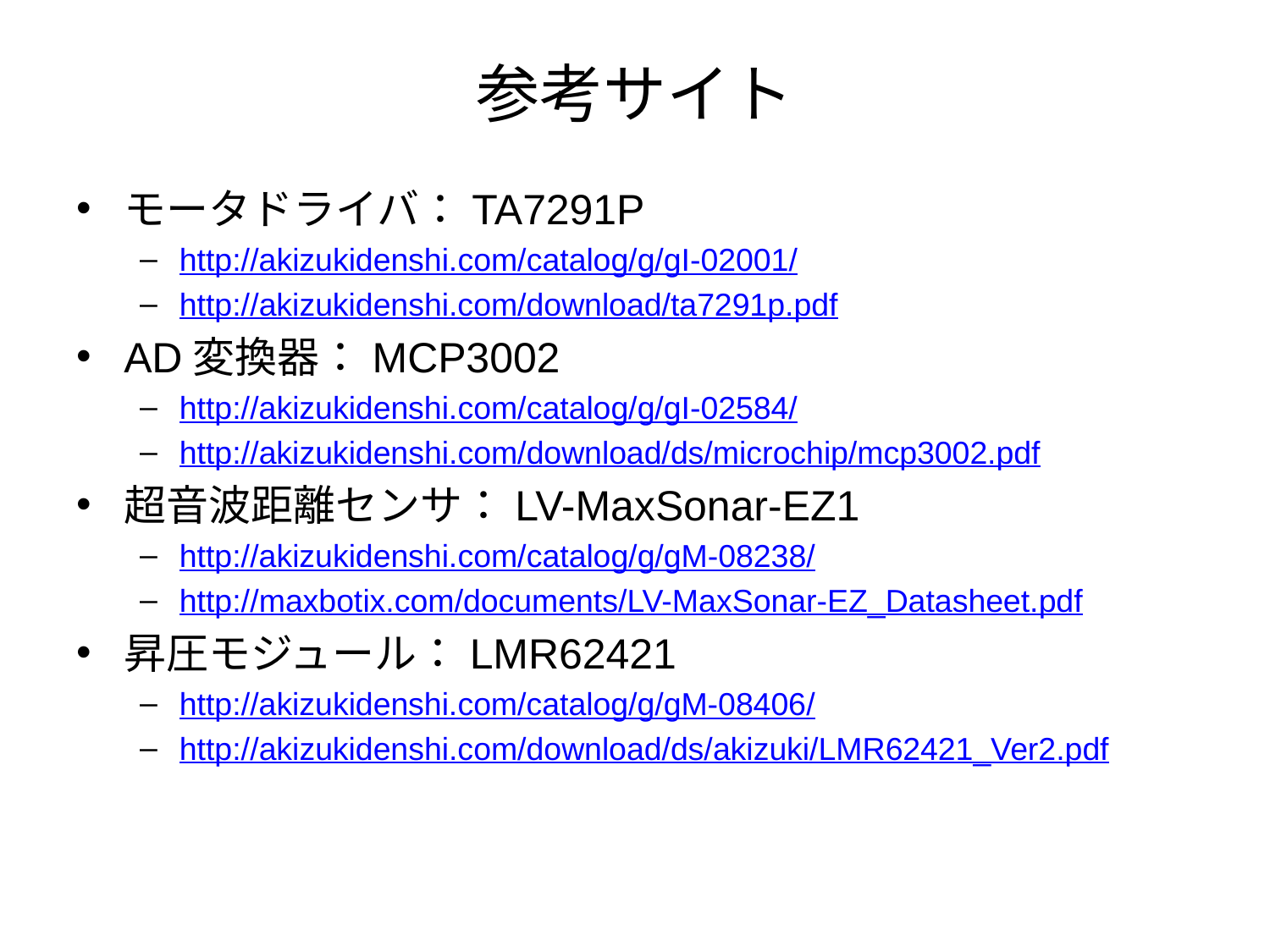

# 参考サイト
モータドライバ：TA7291P
http://akizukidenshi.com/catalog/g/gI-02001/
http://akizukidenshi.com/download/ta7291p.pdf
AD変換器：MCP3002
http://akizukidenshi.com/catalog/g/gI-02584/
http://akizukidenshi.com/download/ds/microchip/mcp3002.pdf
超音波距離センサ：LV-MaxSonar-EZ1
http://akizukidenshi.com/catalog/g/gM-08238/
http://maxbotix.com/documents/LV-MaxSonar-EZ_Datasheet.pdf
昇圧モジュール：LMR62421
http://akizukidenshi.com/catalog/g/gM-08406/
http://akizukidenshi.com/download/ds/akizuki/LMR62421_Ver2.pdf